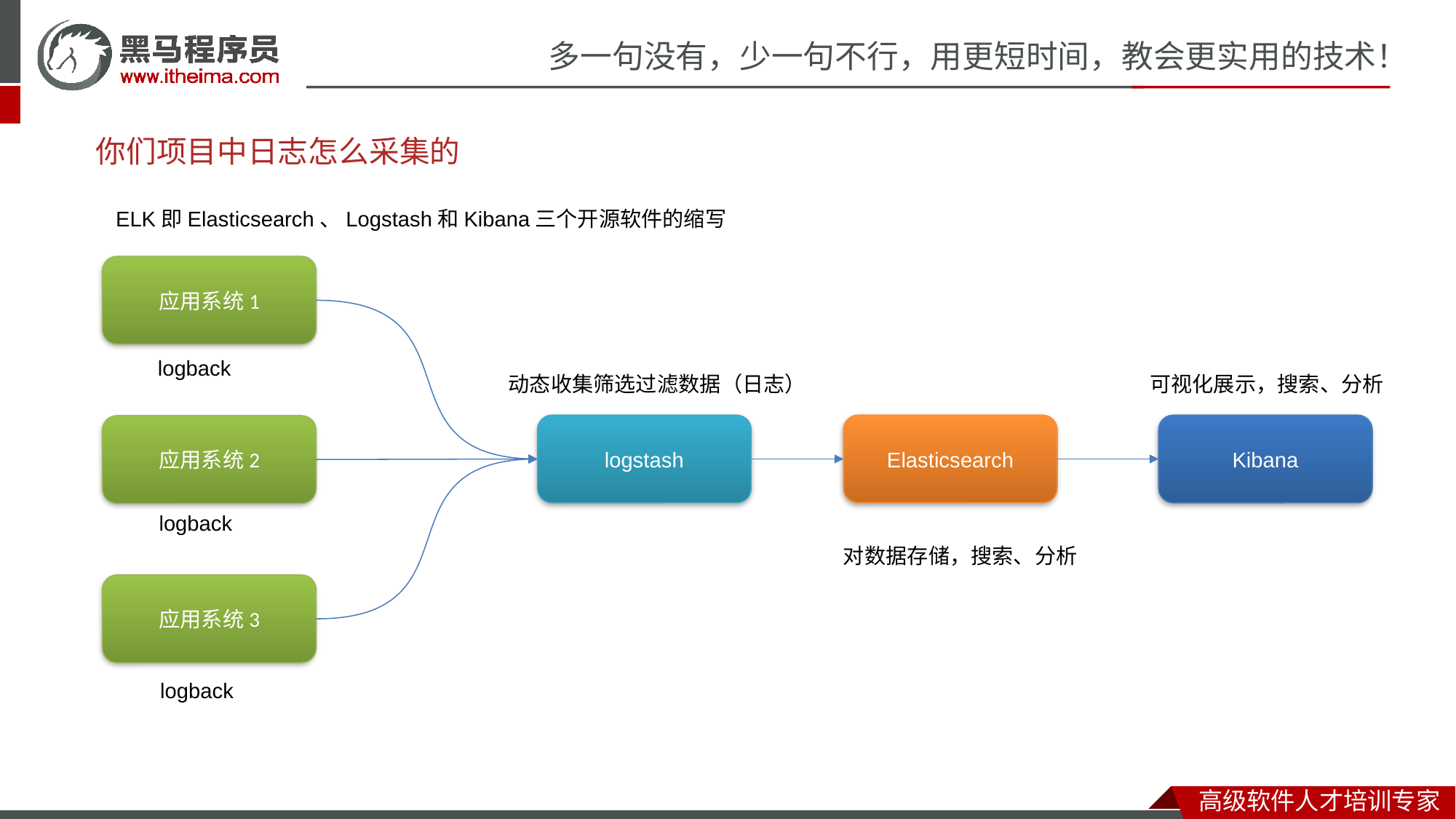

# 你们项目中日志怎么采集的
ELK即Elasticsearch、Logstash和Kibana三个开源软件的缩写

应用系统1
logback
动态收集筛选过滤数据（日志）

可视化展示，搜索、分析
logstash
Elasticsearch
Kibana
应用系统2
logback
对数据存储，搜索、分析
应用系统3
logback